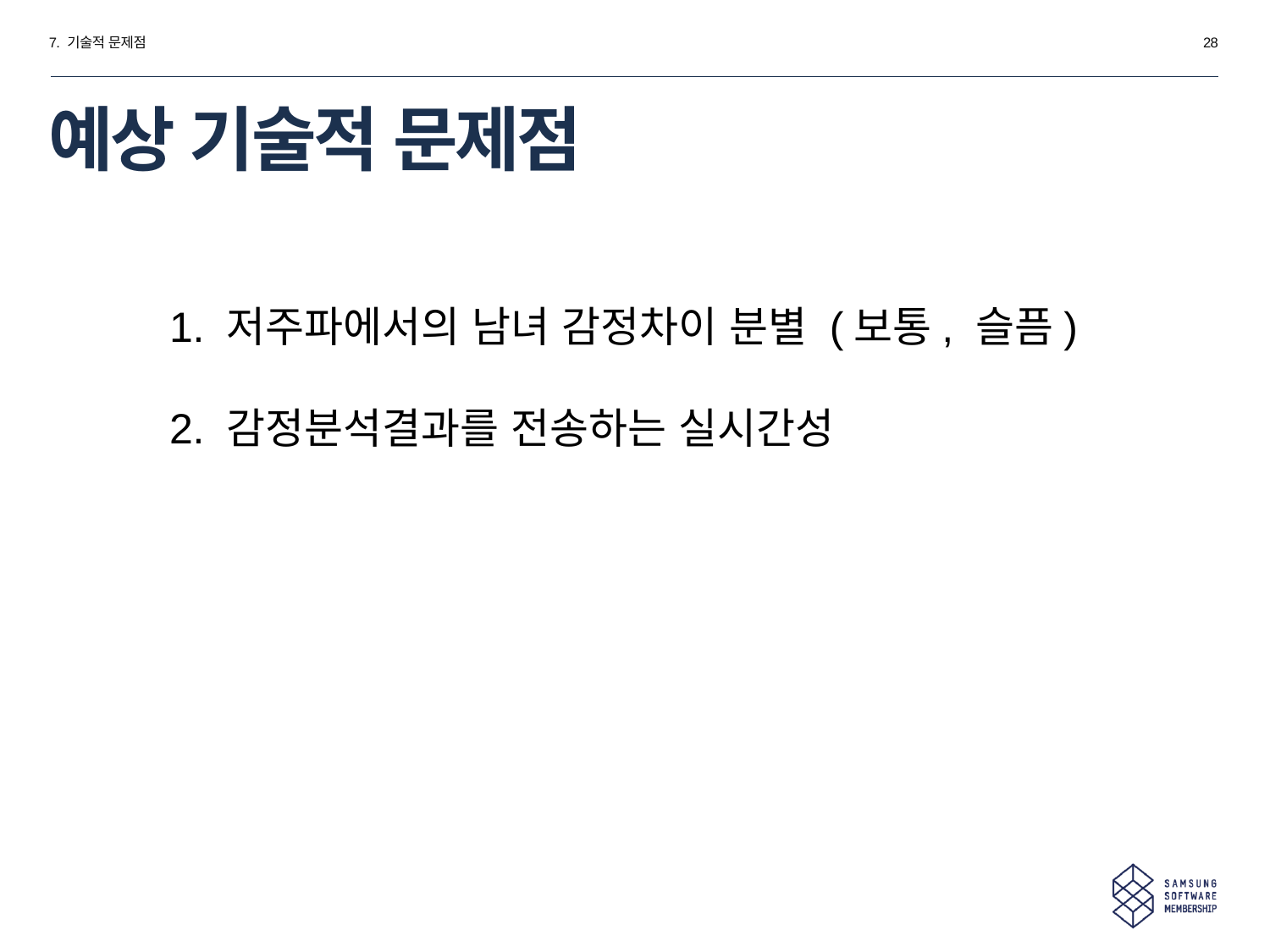

7. 기술적 문제점
28
# 예상 기술적 문제점
1. 저주파에서의 남녀 감정차이 분별 (보통, 슬픔)
2. 감정분석결과를 전송하는 실시간성